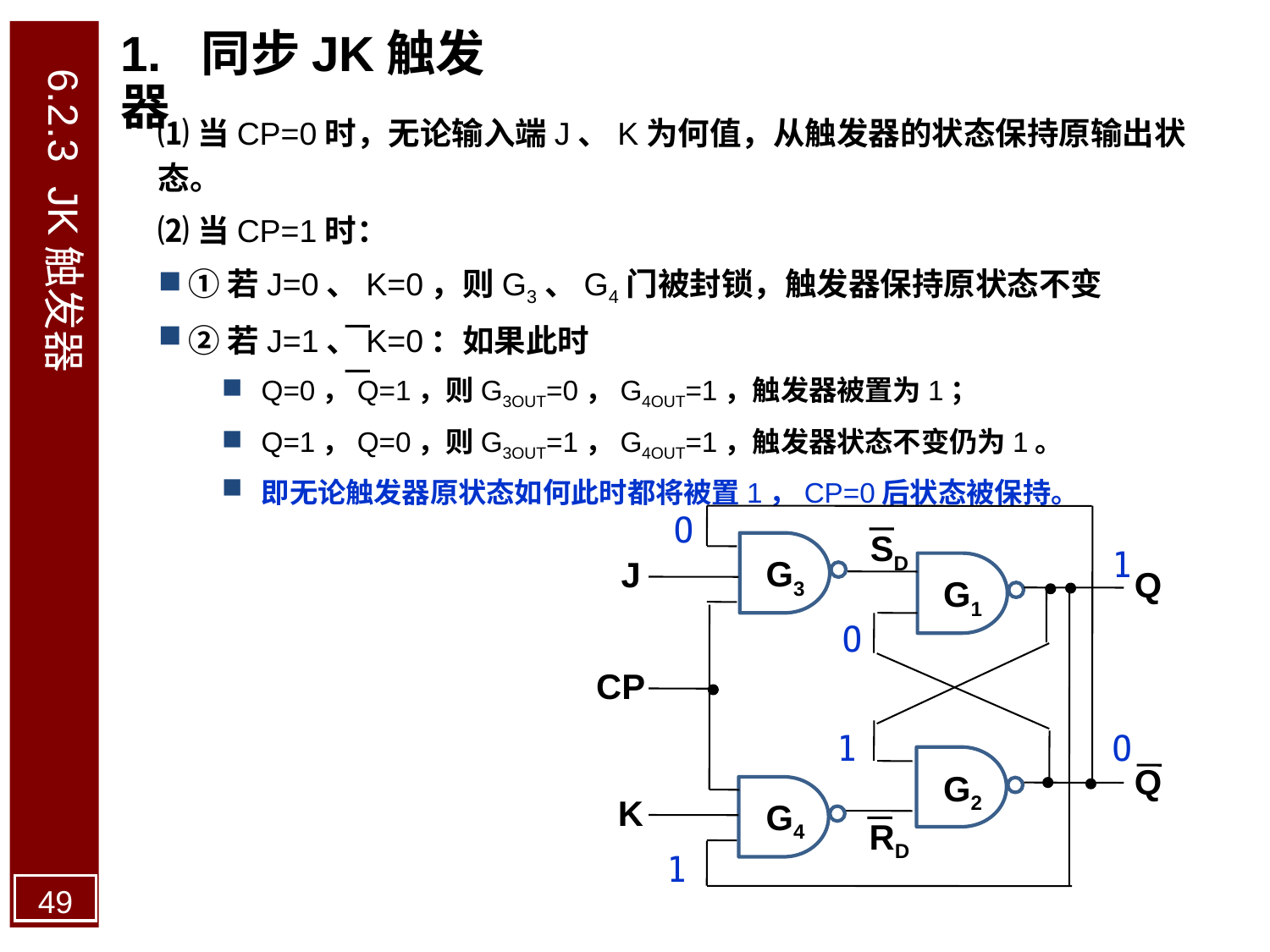

1.  同步JK触发器
6.2.3  JK触发器
⑴当CP=0时，无论输入端J、K为何值，从触发器的状态保持原输出状态。
⑵当CP=1时：
①若J=0、K=0，则G3、G4门被封锁，触发器保持原状态不变
②若J=1、K=0：如果此时
Q=0，Q=1，则G3OUT=0，G4OUT=1，触发器被置为1；
Q=1，Q=0，则G3OUT=1，G4OUT=1，触发器状态不变仍为1。
即无论触发器原状态如何此时都将被置1，CP=0后状态被保持。

0
SD

G3
J

Q

G1

CP

Q
G2

G4
K

RD

1
0
1
0
1
49